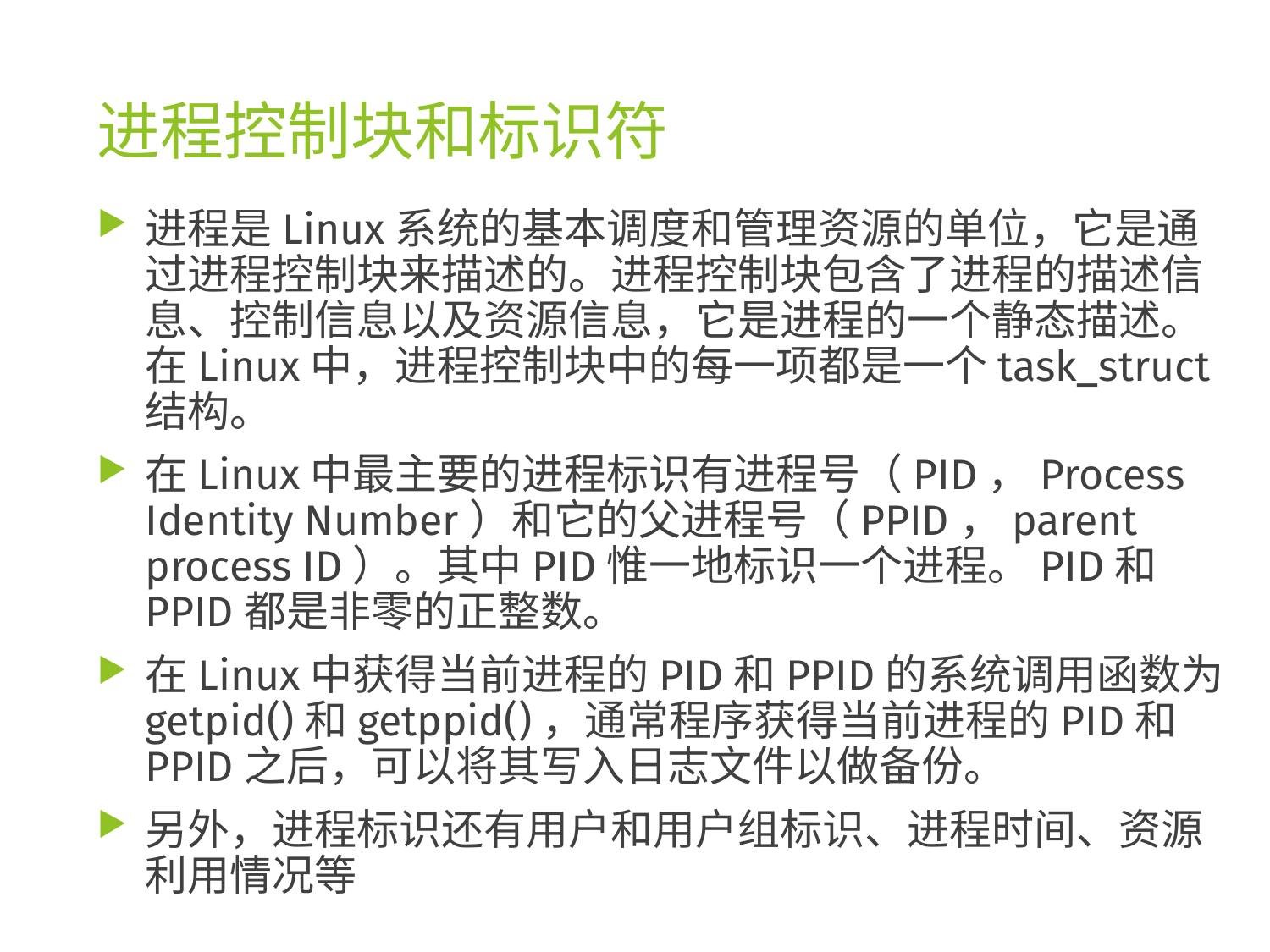

# 进程控制块和标识符
进程是Linux系统的基本调度和管理资源的单位，它是通过进程控制块来描述的。进程控制块包含了进程的描述信息、控制信息以及资源信息，它是进程的一个静态描述。在Linux中，进程控制块中的每一项都是一个task_struct结构。
在Linux中最主要的进程标识有进程号（PID，Process Identity Number）和它的父进程号（PPID，parent process ID）。其中PID惟一地标识一个进程。PID和PPID都是非零的正整数。
在Linux中获得当前进程的PID和PPID的系统调用函数为getpid()和getppid()，通常程序获得当前进程的PID和PPID之后，可以将其写入日志文件以做备份。
另外，进程标识还有用户和用户组标识、进程时间、资源利用情况等